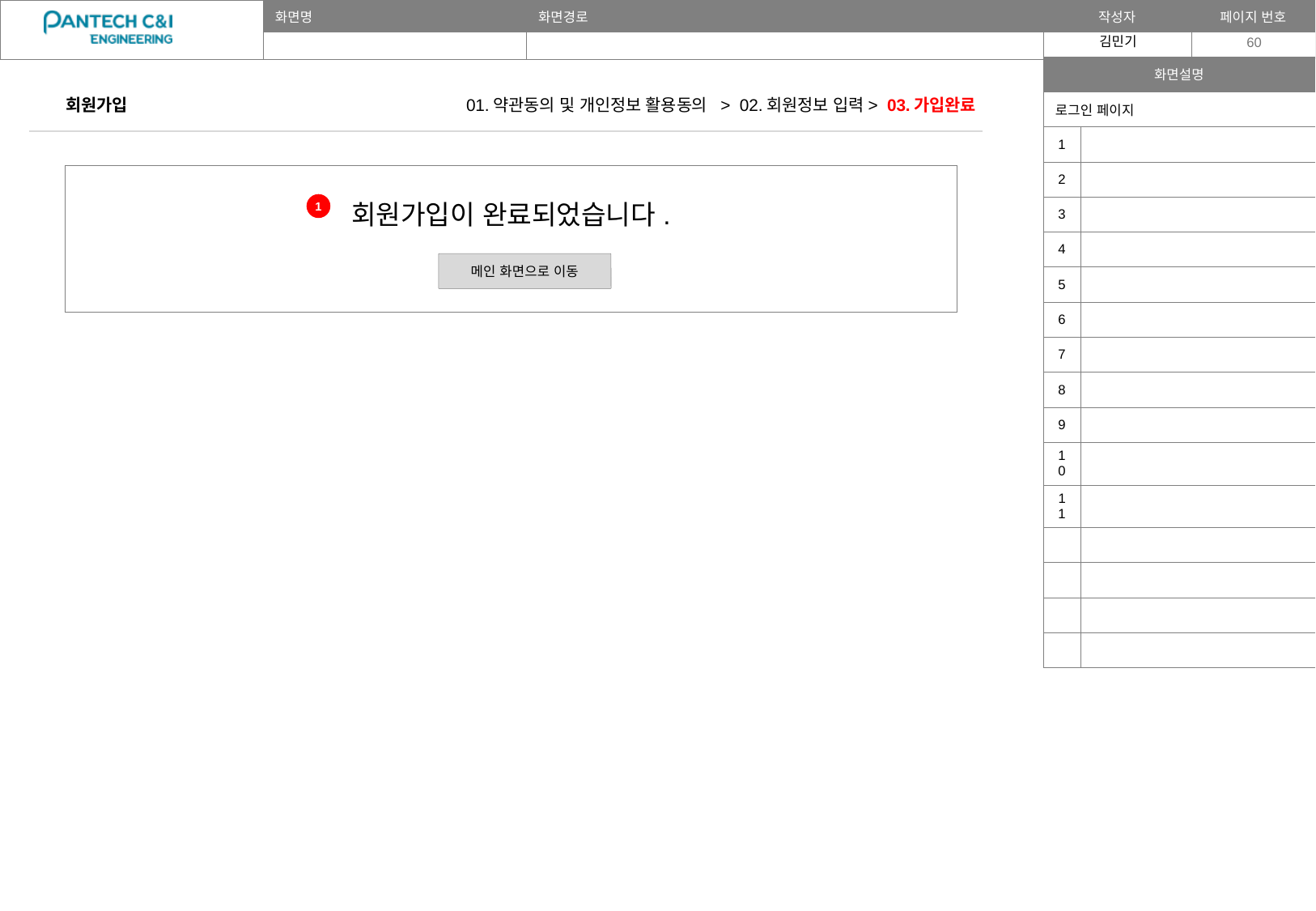

60
| 화면설명 |  |
| --- | --- |
| 로그인 페이지 |  |
| 1 |  |
| 2 |  |
| 3 |  |
| 4 |  |
| 5 |  |
| 6 |  |
| 7 |  |
| 8 |  |
| 9 |  |
| 10 |  |
| 11 |  |
|  |  |
|  |  |
|  |  |
|  |  |
회원가입
01.약관동의 및 개인정보 활용동의  >  02.회원정보 입력>  03.가입완료
| 회원가입이 완료되었습니다. |
| --- |
1
메인 화면으로 이동